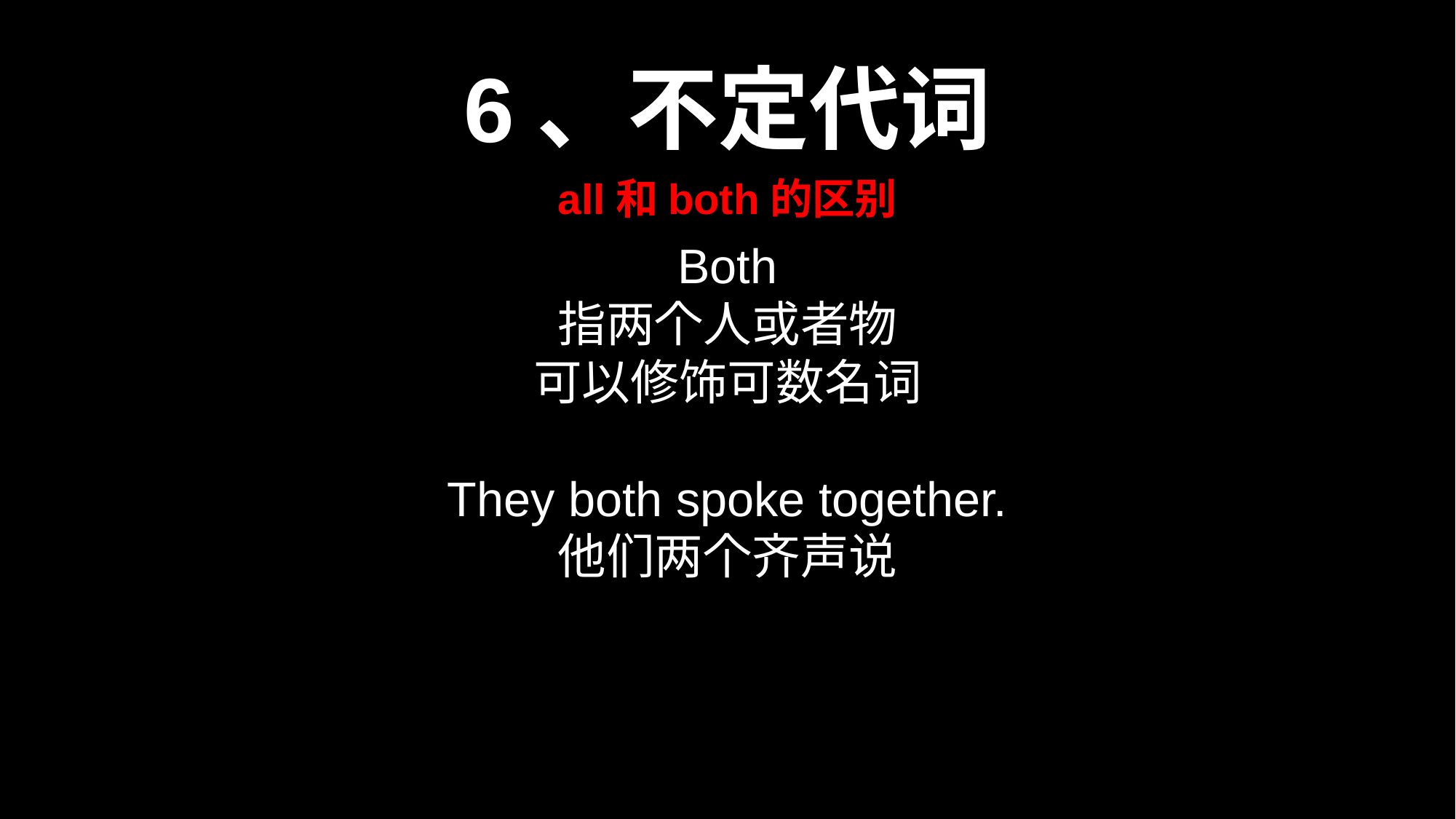

6、不定代词
all和both的区别
Both
指两个人或者物
可以修饰可数名词

They both spoke together.
他们两个齐声说